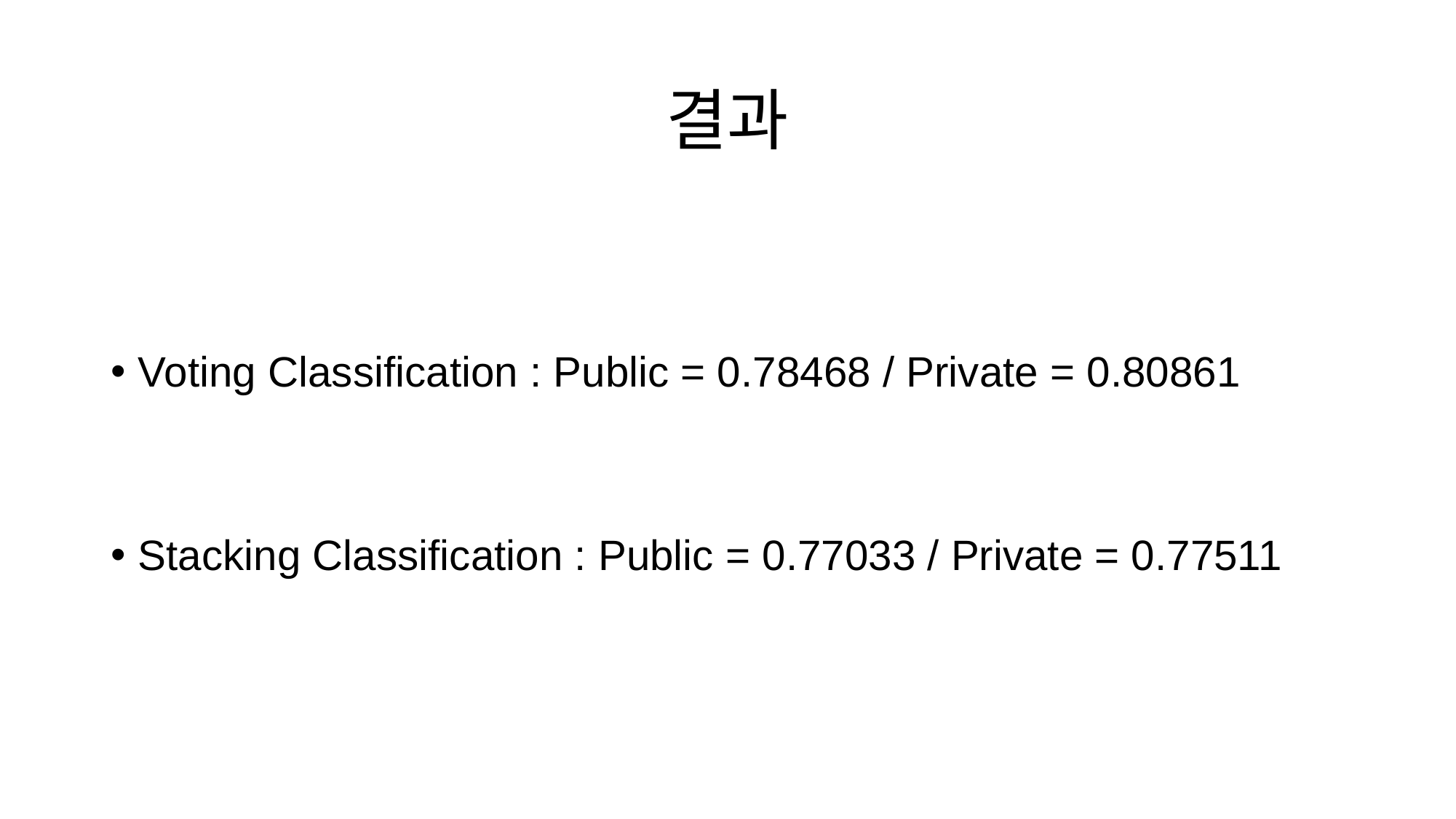

# 결과

Voting Classification : Public = 0.78468 / Private = 0.80861

Stacking Classification : Public = 0.77033 / Private = 0.77511